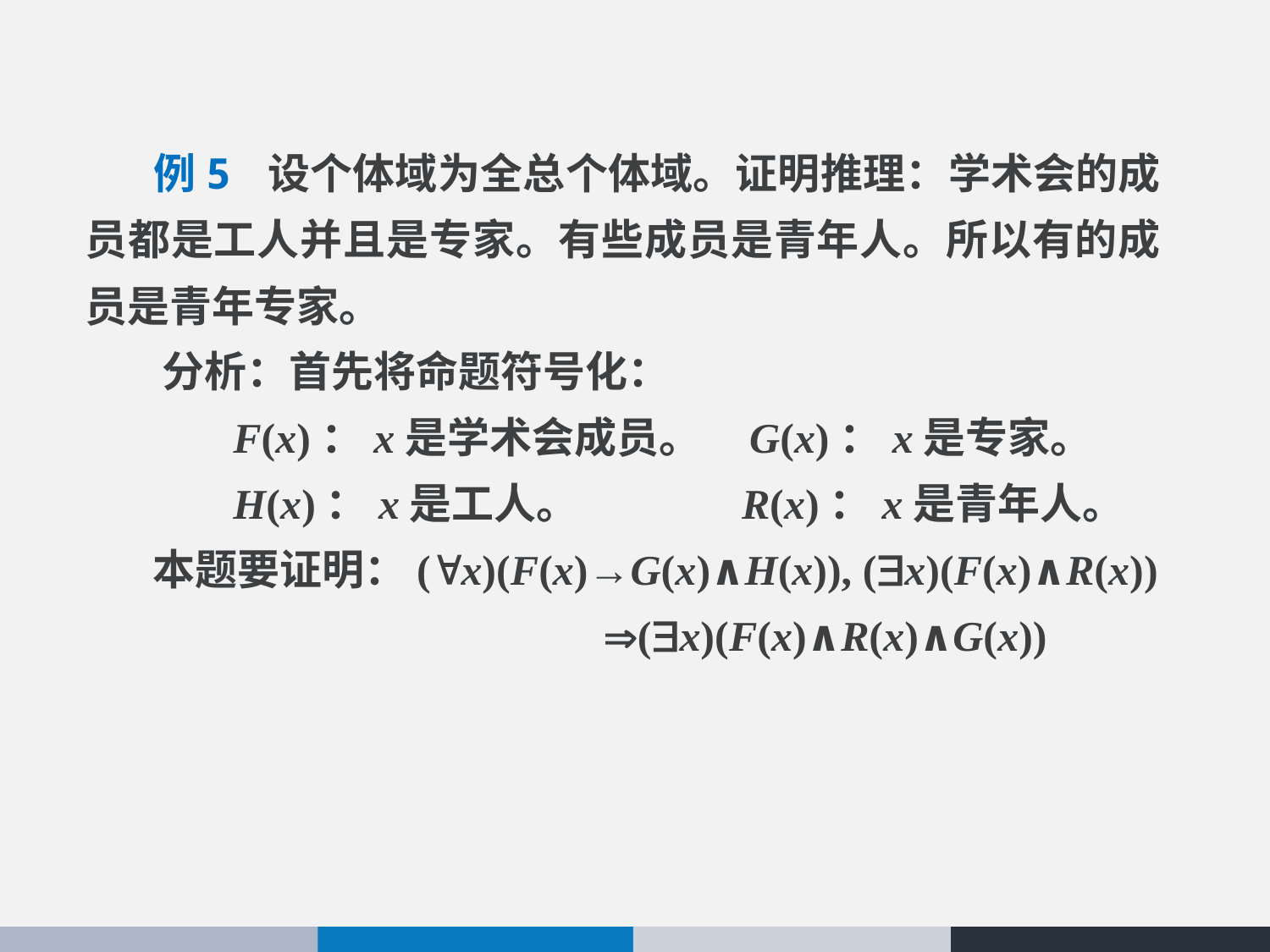

例5 设个体域为全总个体域。证明推理：学术会的成员都是工人并且是专家。有些成员是青年人。所以有的成员是青年专家。
       分析：首先将命题符号化：
              F(x)：x是学术会成员。    G(x)：x是专家。
              H(x)：x是工人。                R(x)：x是青年人。
      本题要证明：(∀x)(F(x)→G(x)∧H(x)), (∃x)(F(x)∧R(x))
                                                 ⇒(∃x)(F(x)∧R(x)∧G(x))